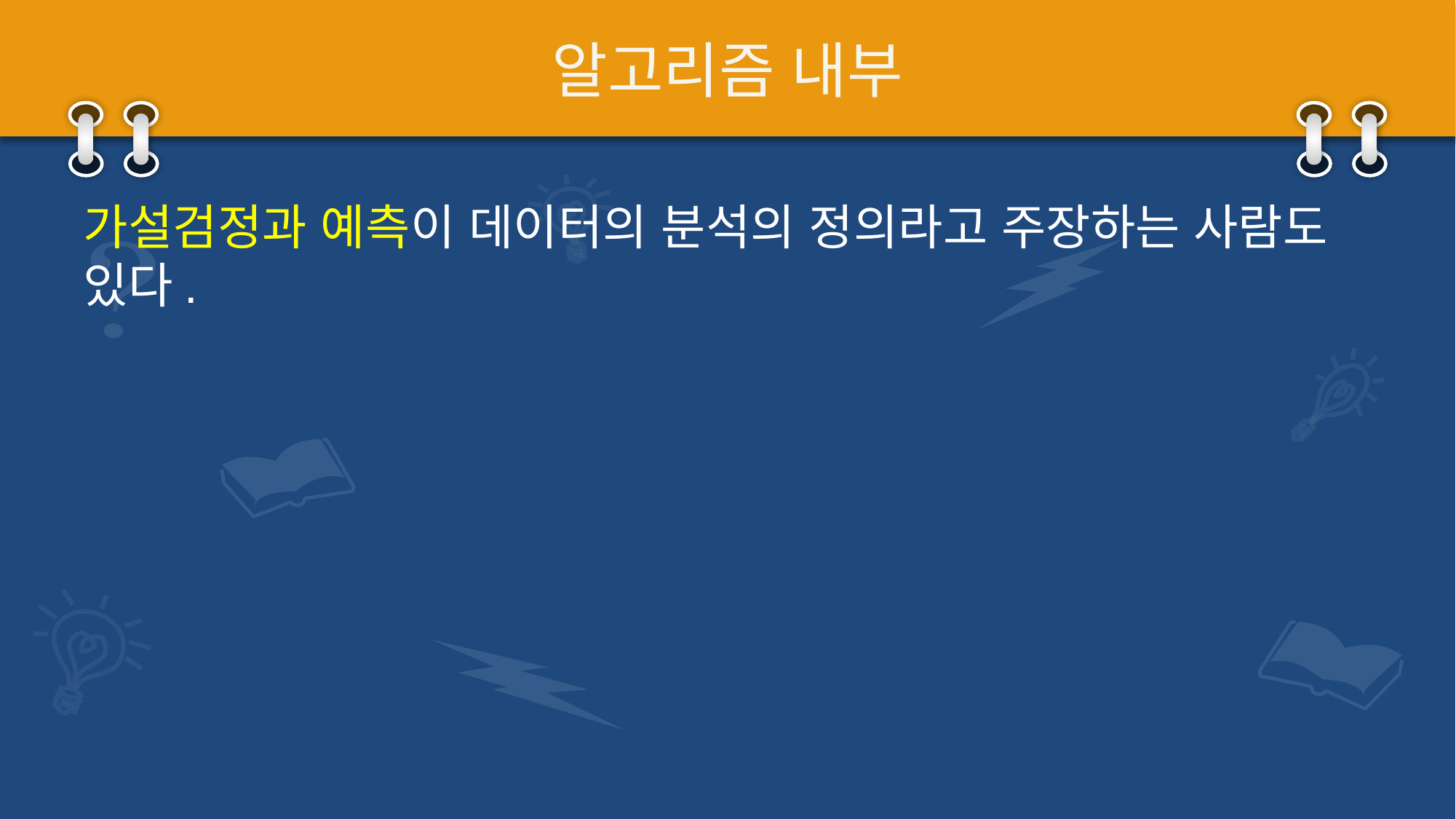

# 알고리즘 내부
가설검정과 예측이 데이터의 분석의 정의라고 주장하는 사람도 있다.